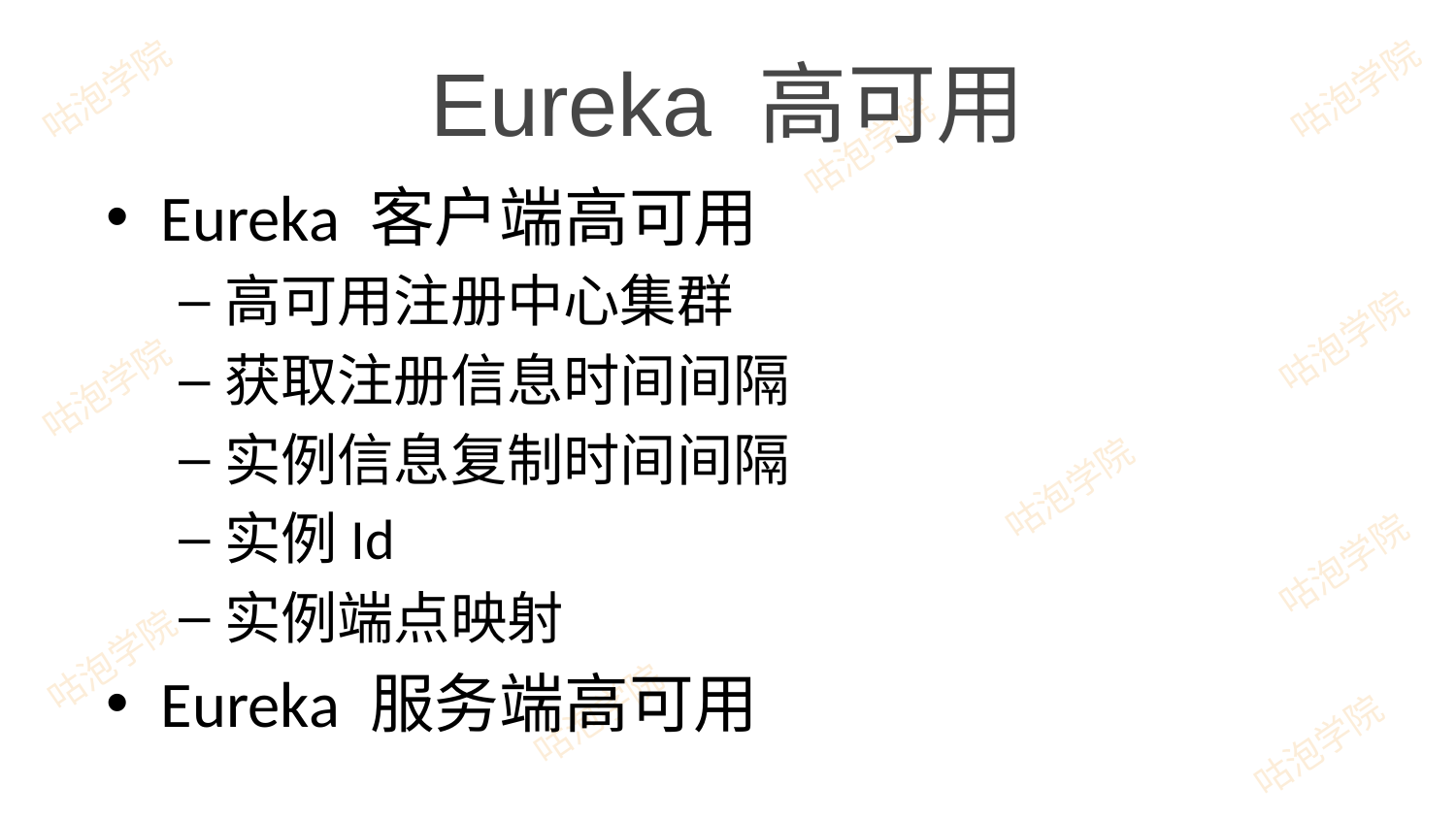

# Eureka 高可用
Eureka 客户端高可用
高可用注册中心集群
获取注册信息时间间隔
实例信息复制时间间隔
实例Id
实例端点映射
Eureka 服务端高可用